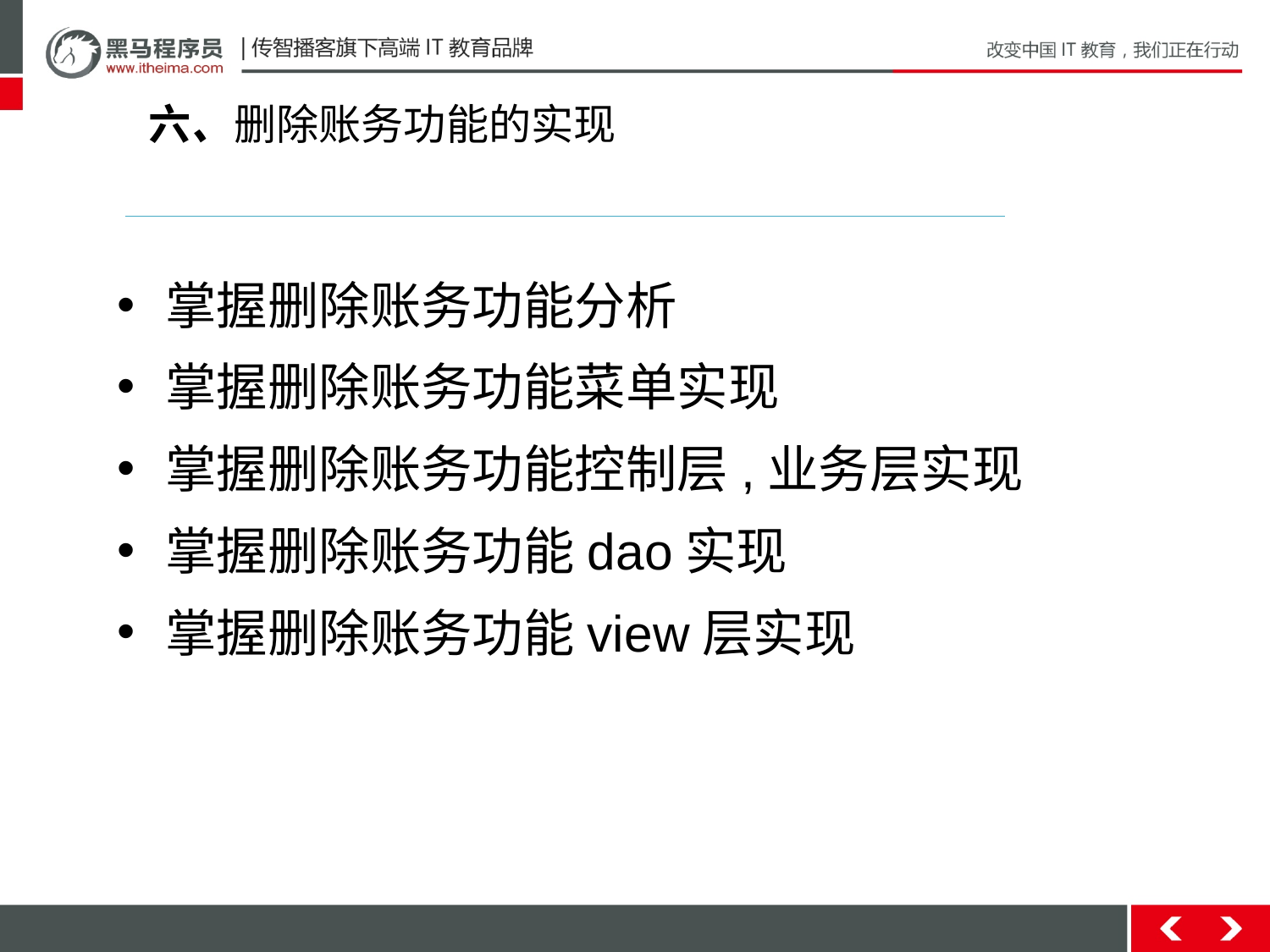

六、删除账务功能的实现
掌握删除账务功能分析
掌握删除账务功能菜单实现
掌握删除账务功能控制层,业务层实现
掌握删除账务功能dao实现
掌握删除账务功能view层实现